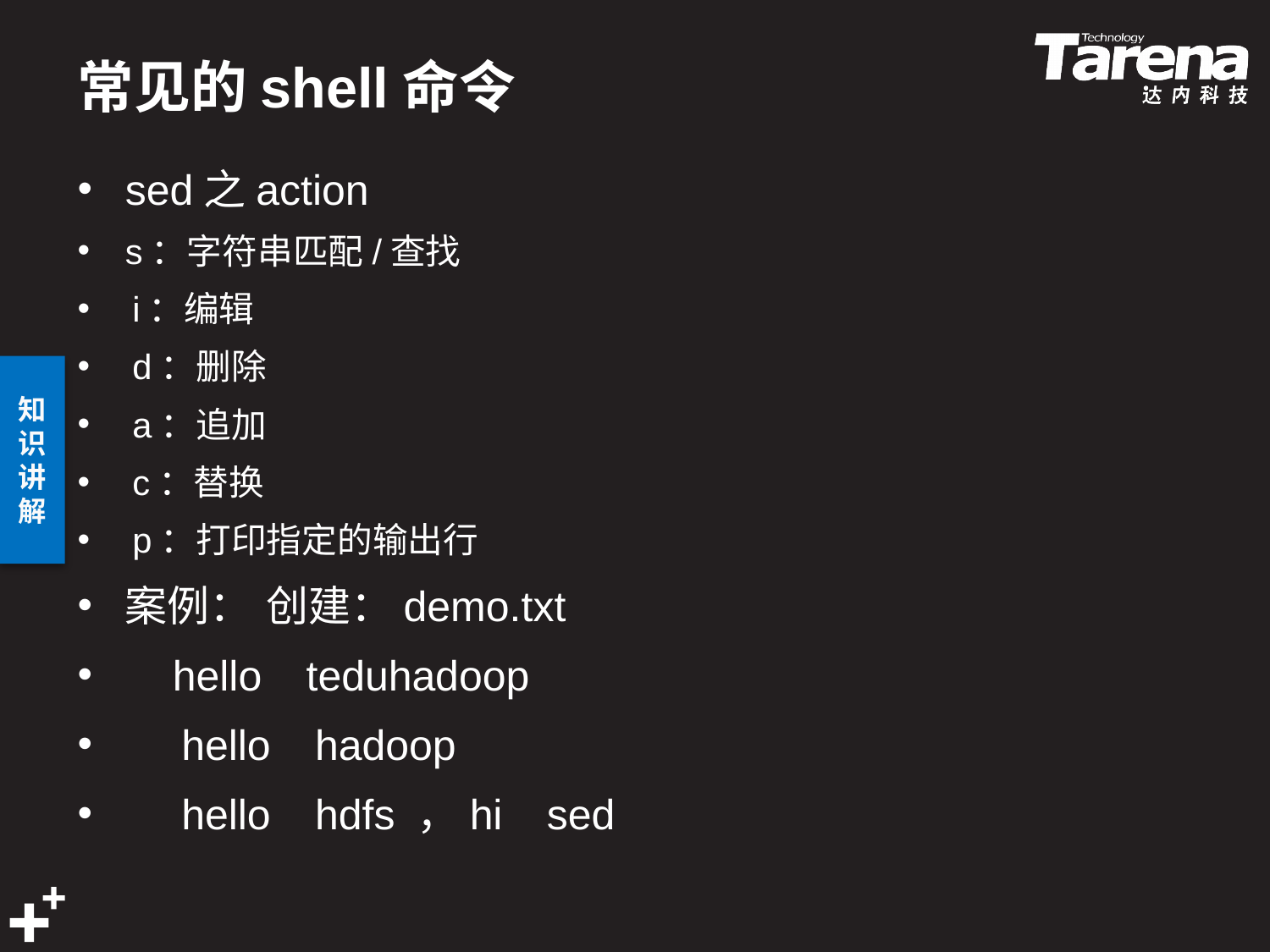

# 常见的shell命令
sed之action
s：字符串匹配/查找
 i：编辑
 d：删除 
 a：追加 
 c：替换 
 p：打印指定的输出行 
案例：  创建：demo.txt 
    hello  teduhadoop
   hello  hadoop
   hello  hdfs ，hi  sed